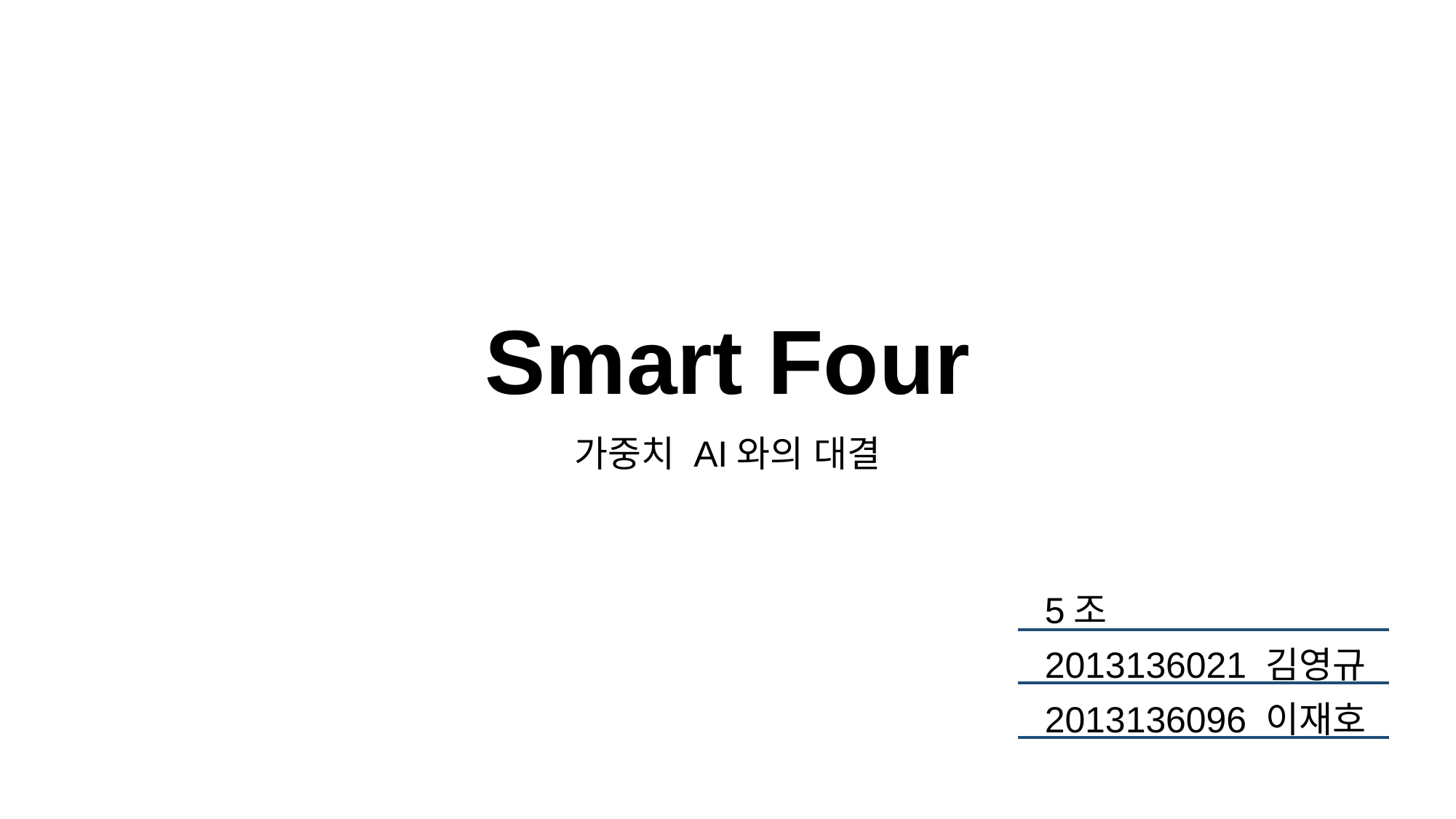

# Smart Four
가중치 AI와의 대결
5조
2013136021 김영규
2013136096 이재호